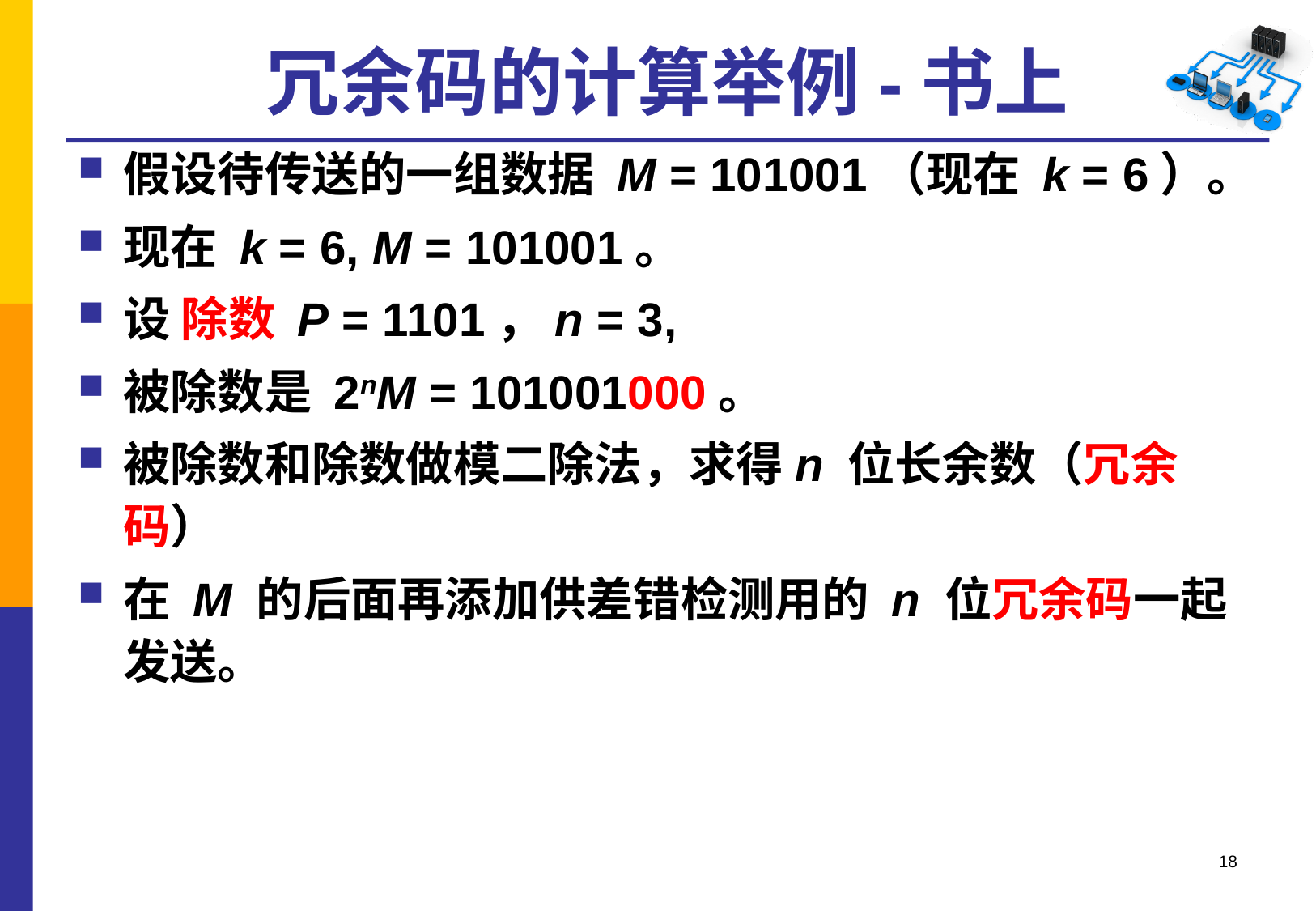

# 冗余码的计算举例-书上
假设待传送的一组数据 M = 101001（现在 k = 6）。
现在 k = 6, M = 101001。
设 除数 P = 1101，n = 3,
被除数是 2nM = 101001000。
被除数和除数做模二除法，求得n 位长余数（冗余码）
在 M 的后面再添加供差错检测用的 n 位冗余码一起发送。
18